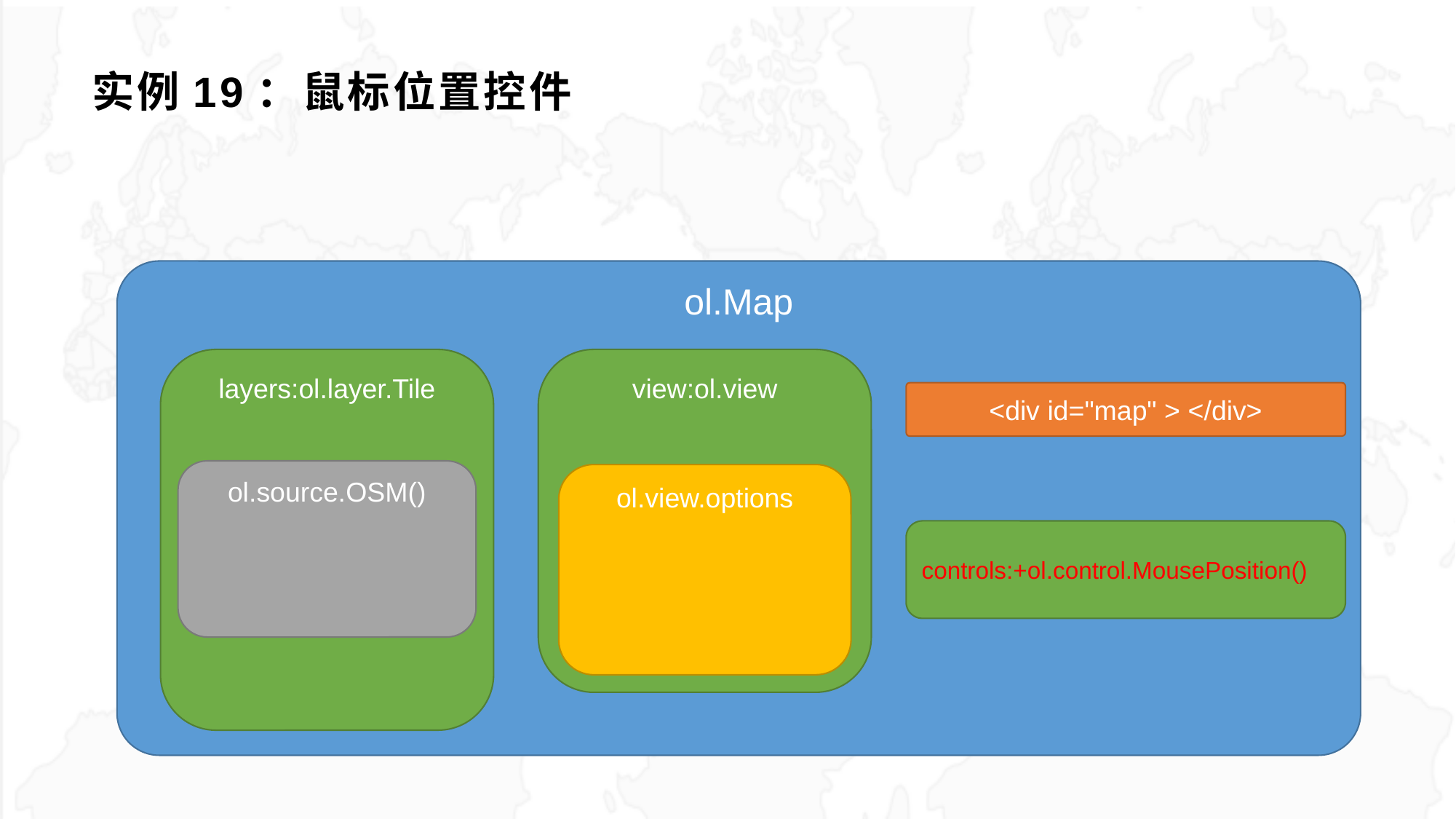

# 实例19：鼠标位置控件
ol.Map
layers:ol.layer.Tile
view:ol.view
<div id="map" > </div>
ol.view.options
ol.source.OSM()
ol.view.options
controls:+ol.control.MousePosition()